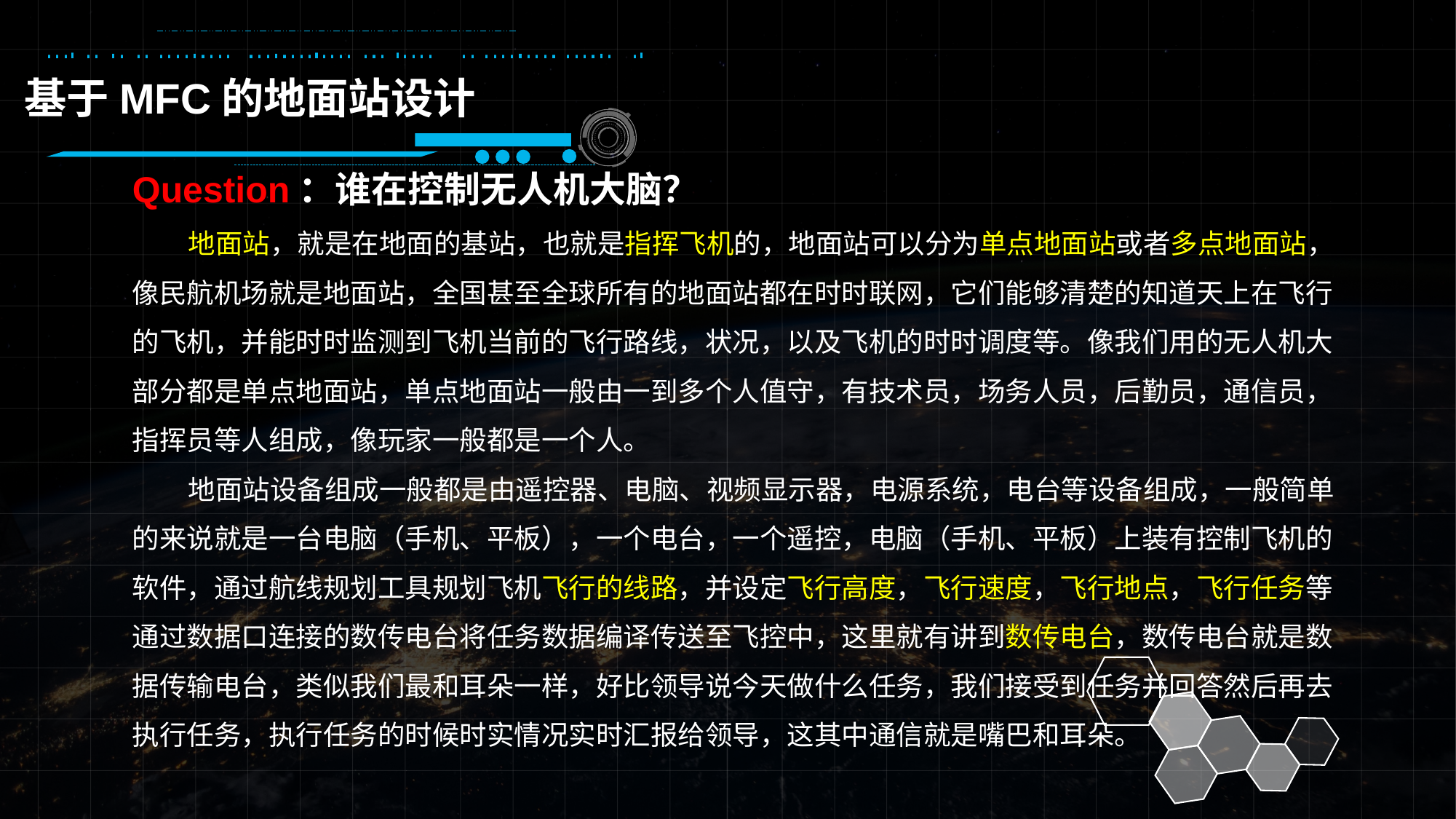

基于MFC的地面站设计

Question：谁在控制无人机大脑？
        地面站，就是在地面的基站，也就是指挥飞机的，地面站可以分为单点地面站或者多点地面站，像民航机场就是地面站，全国甚至全球所有的地面站都在时时联网，它们能够清楚的知道天上在飞行的飞机，并能时时监测到飞机当前的飞行路线，状况，以及飞机的时时调度等。像我们用的无人机大部分都是单点地面站，单点地面站一般由一到多个人值守，有技术员，场务人员，后勤员，通信员，指挥员等人组成，像玩家一般都是一个人。
        地面站设备组成一般都是由遥控器、电脑、视频显示器，电源系统，电台等设备组成，一般简单的来说就是一台电脑（手机、平板），一个电台，一个遥控，电脑（手机、平板）上装有控制飞机的软件，通过航线规划工具规划飞机飞行的线路，并设定飞行高度，飞行速度，飞行地点，飞行任务等通过数据口连接的数传电台将任务数据编译传送至飞控中，这里就有讲到数传电台，数传电台就是数据传输电台，类似我们最和耳朵一样，好比领导说今天做什么任务，我们接受到任务并回答然后再去执行任务，执行任务的时候时实情况实时汇报给领导，这其中通信就是嘴巴和耳朵。